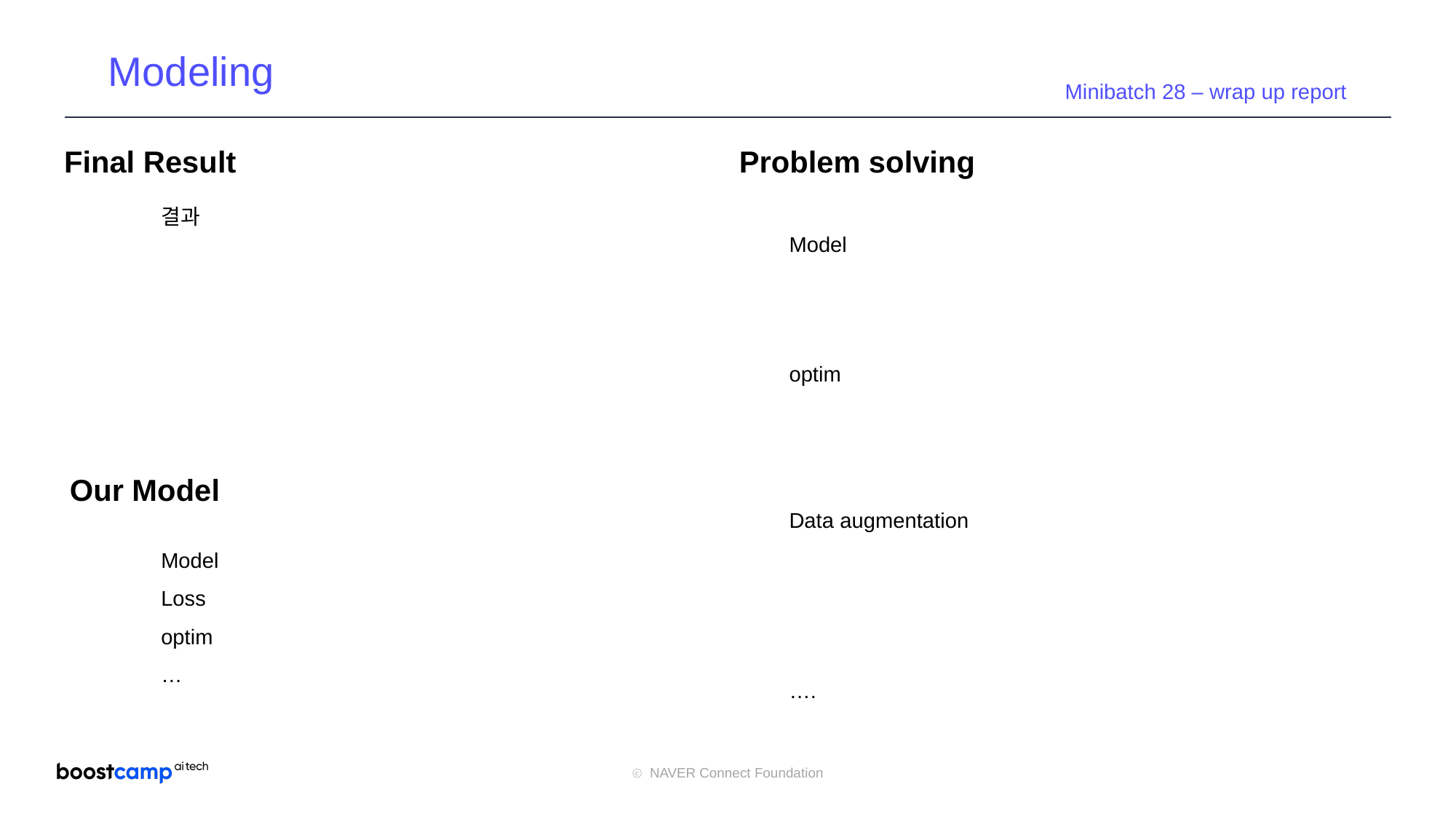

Modeling
Minibatch 28 – wrap up report
Final Result
Problem solving
결과

Model
optim
Our Model
Data augmentation
Model
Loss
optim
…
….